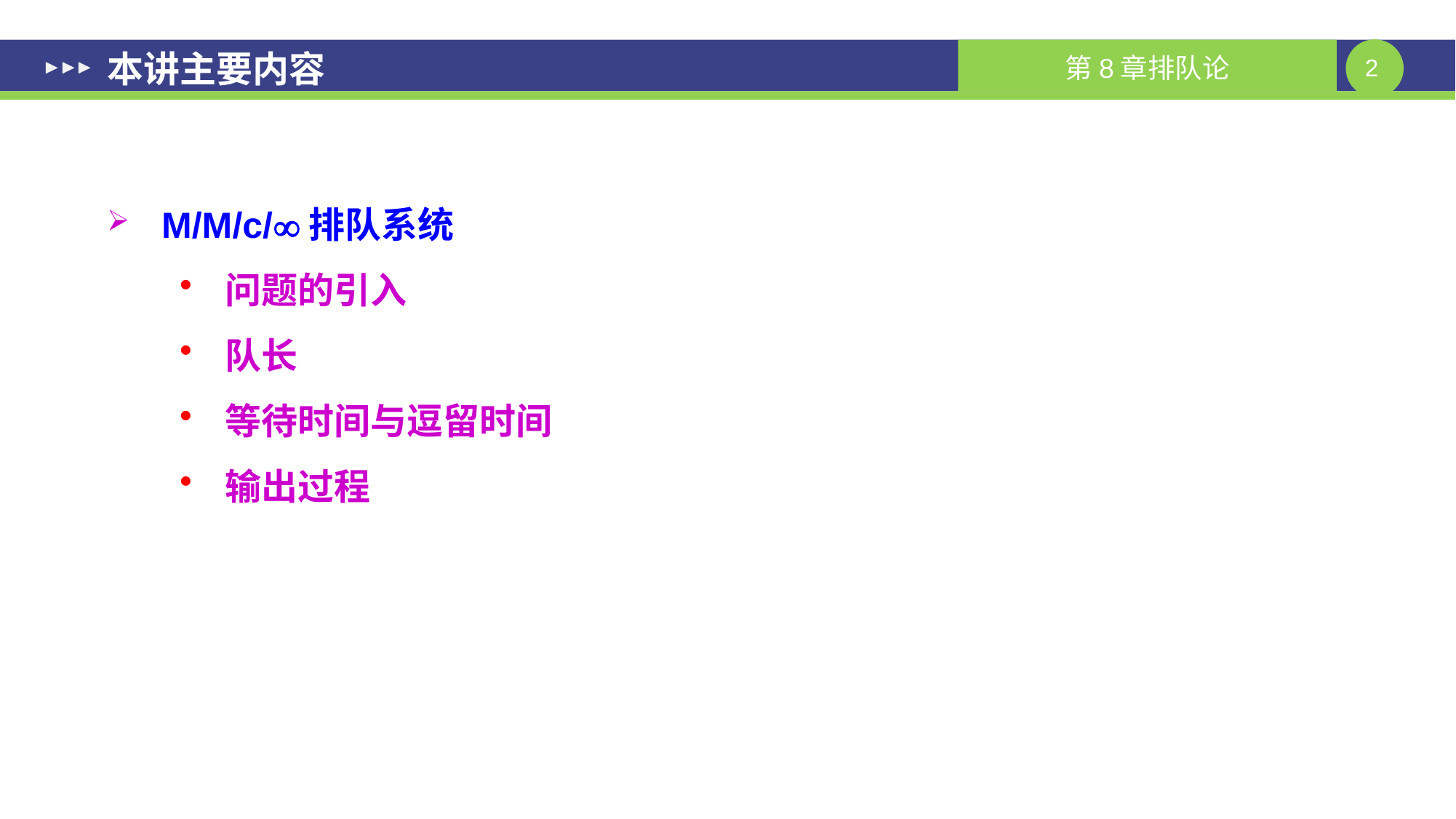

# 本讲主要内容
M/M/c/∞排队系统
问题的引入
队长
等待时间与逗留时间
输出过程